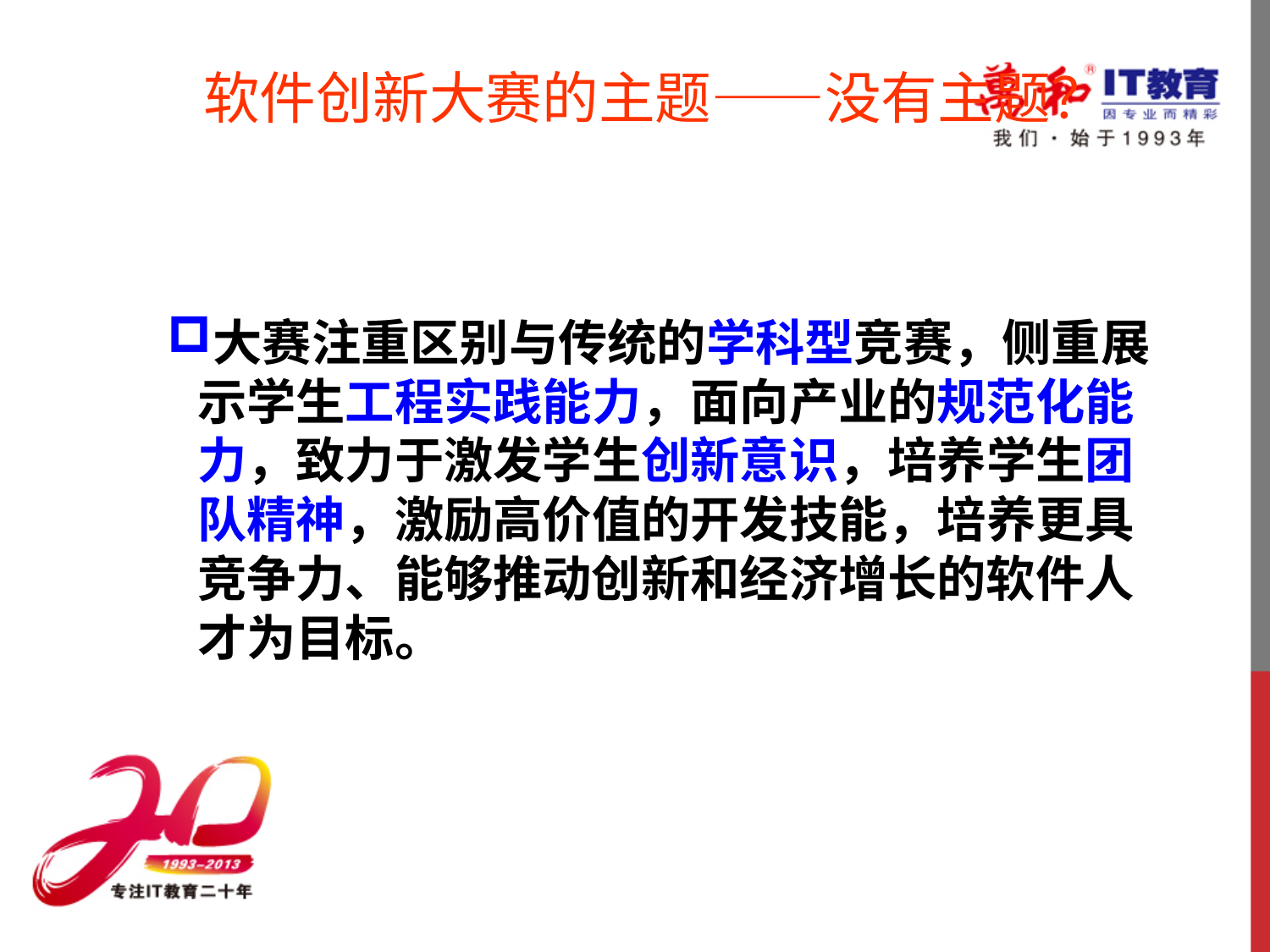

# 软件创新大赛的主题——没有主题？
大赛注重区别与传统的学科型竞赛，侧重展示学生工程实践能力，面向产业的规范化能力，致力于激发学生创新意识，培养学生团队精神，激励高价值的开发技能，培养更具竞争力、能够推动创新和经济增长的软件人才为目标。